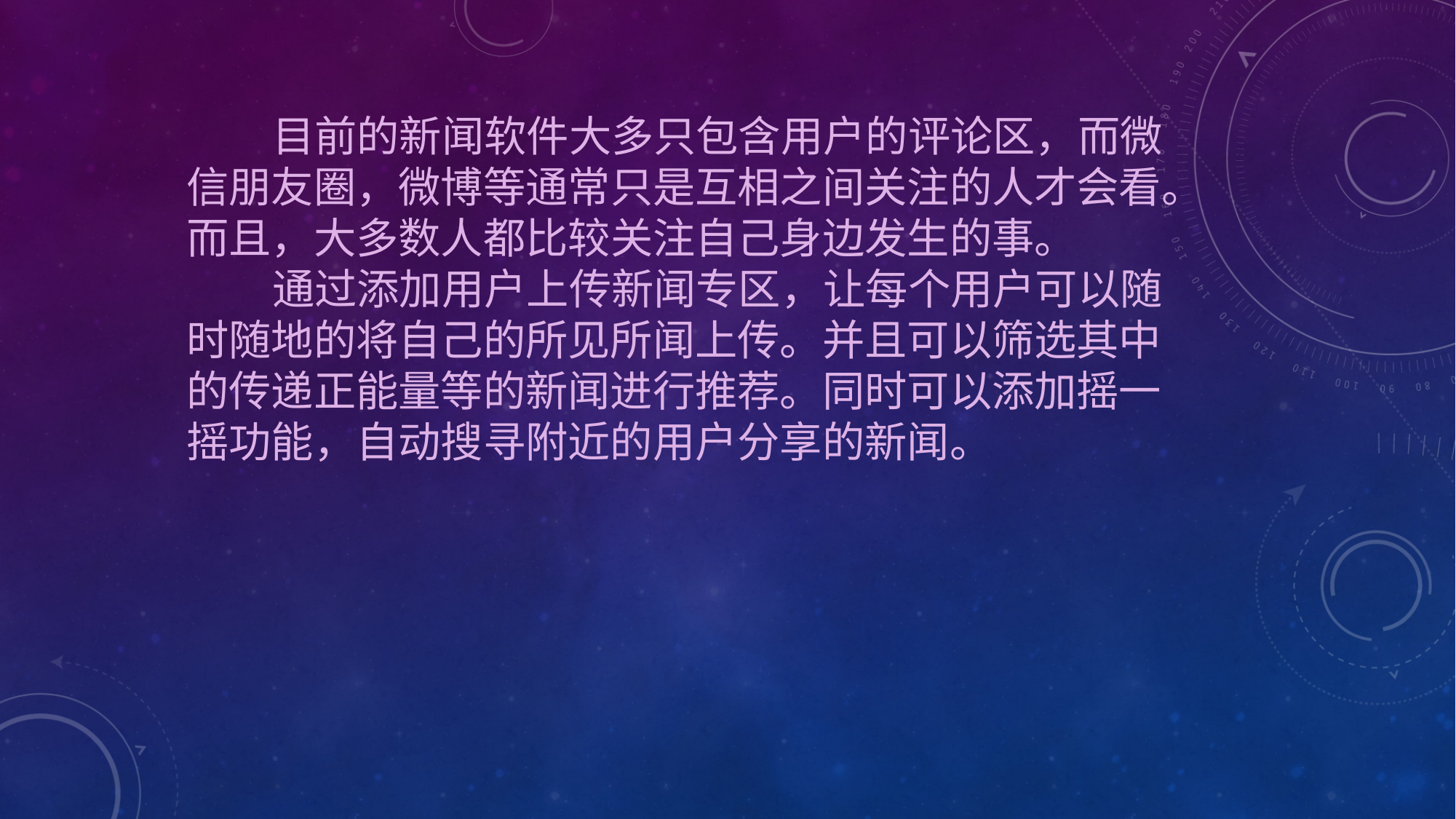

目前的新闻软件大多只包含用户的评论区，而微信朋友圈，微博等通常只是互相之间关注的人才会看。而且，大多数人都比较关注自己身边发生的事。
        通过添加用户上传新闻专区，让每个用户可以随时随地的将自己的所见所闻上传。并且可以筛选其中的传递正能量等的新闻进行推荐。同时可以添加摇一摇功能，自动搜寻附近的用户分享的新闻。